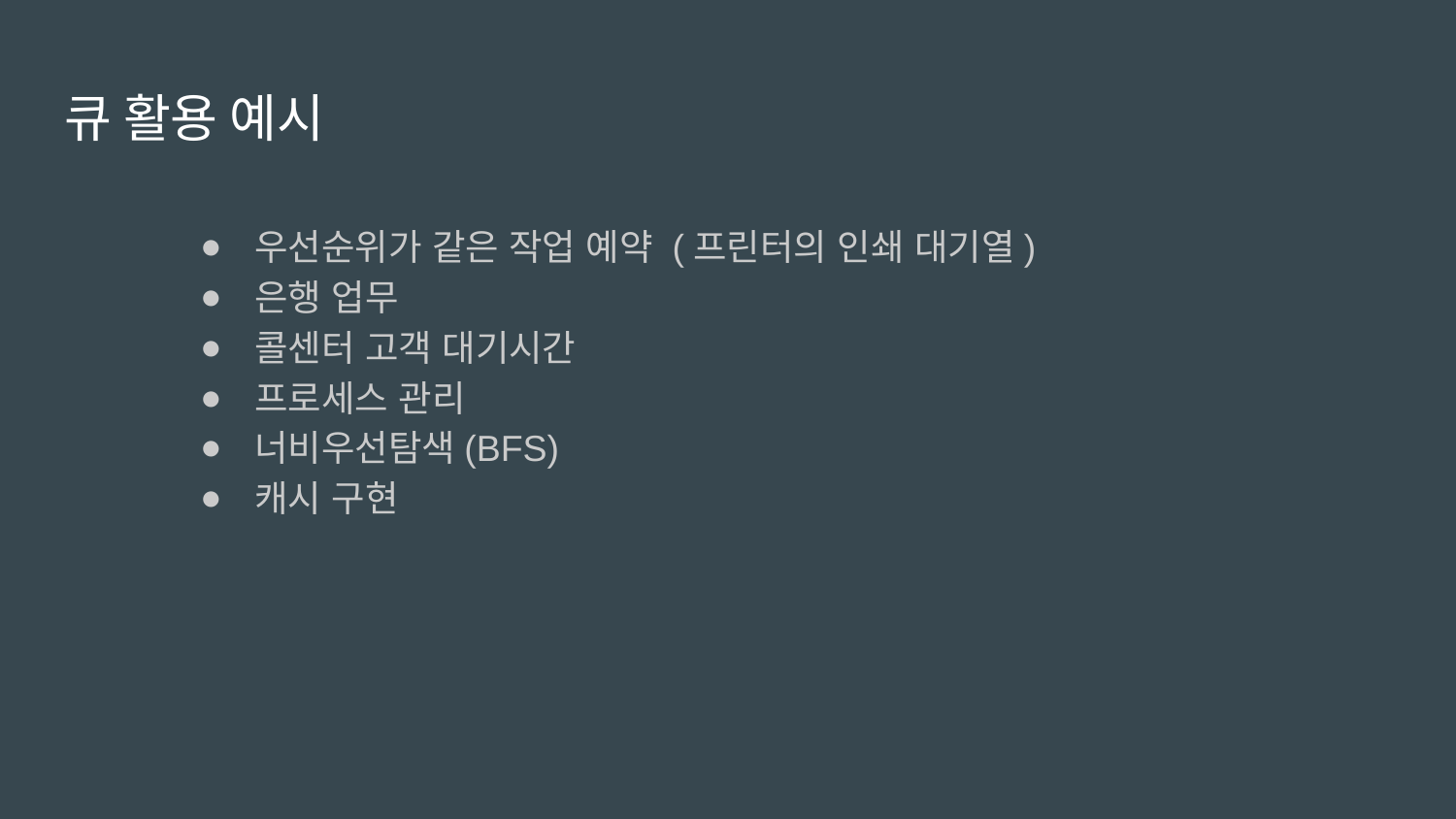

# 큐 활용 예시
우선순위가 같은 작업 예약 (프린터의 인쇄 대기열)
은행 업무
콜센터 고객 대기시간
프로세스 관리
너비우선탐색(BFS)
캐시 구현